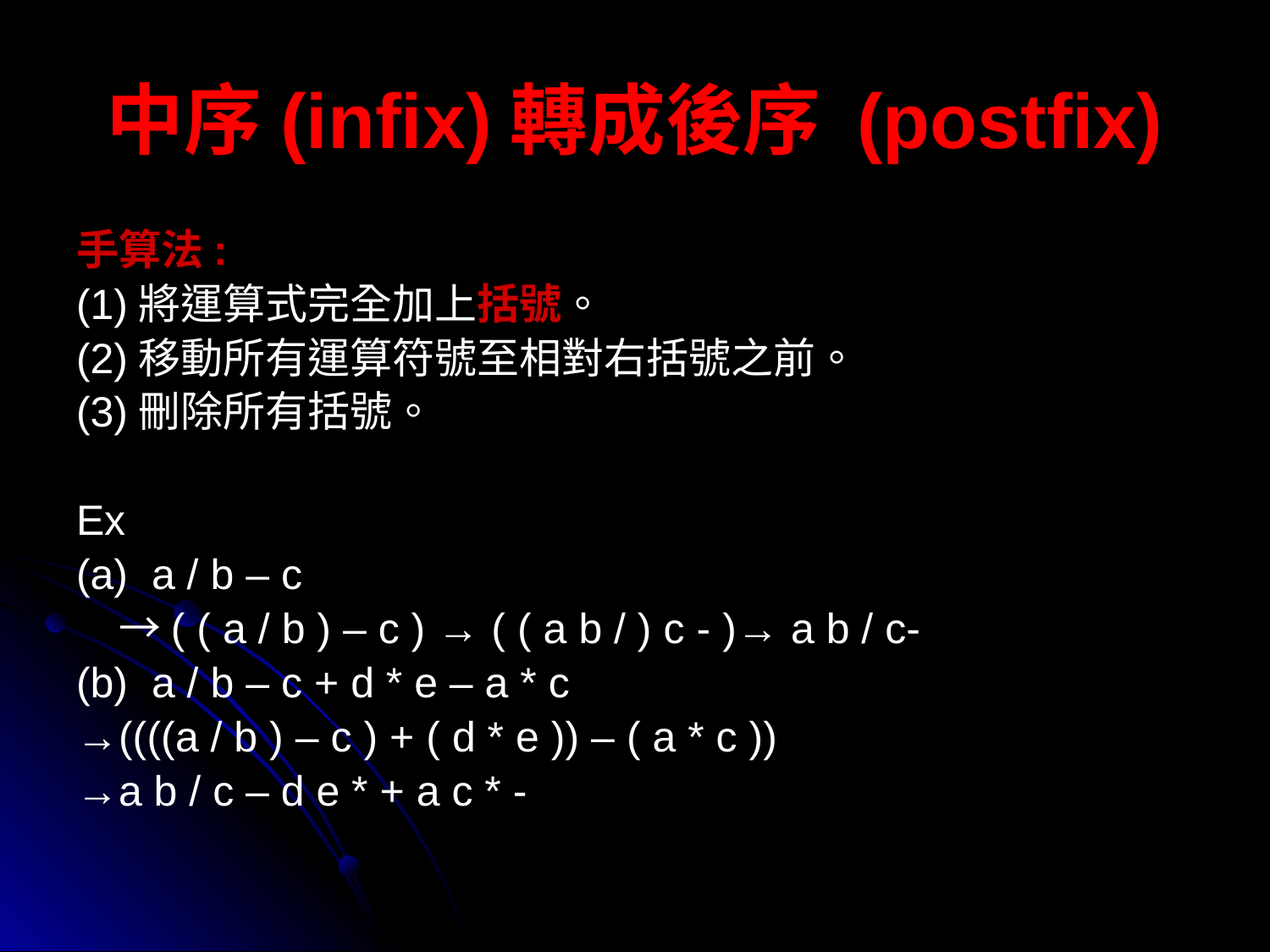

# 中序(infix)轉成後序 (postfix)
手算法:
(1)將運算式完全加上括號。
(2)移動所有運算符號至相對右括號之前。
(3)刪除所有括號。

Ex
(a)  a / b – c
　→( ( a / b ) – c ) → ( ( a b / ) c - )→ a b / c-
(b)  a / b – c + d * e – a * c
→((((a / b ) – c ) + ( d * e )) – ( a * c ))
→a b / c – d e * + a c * -